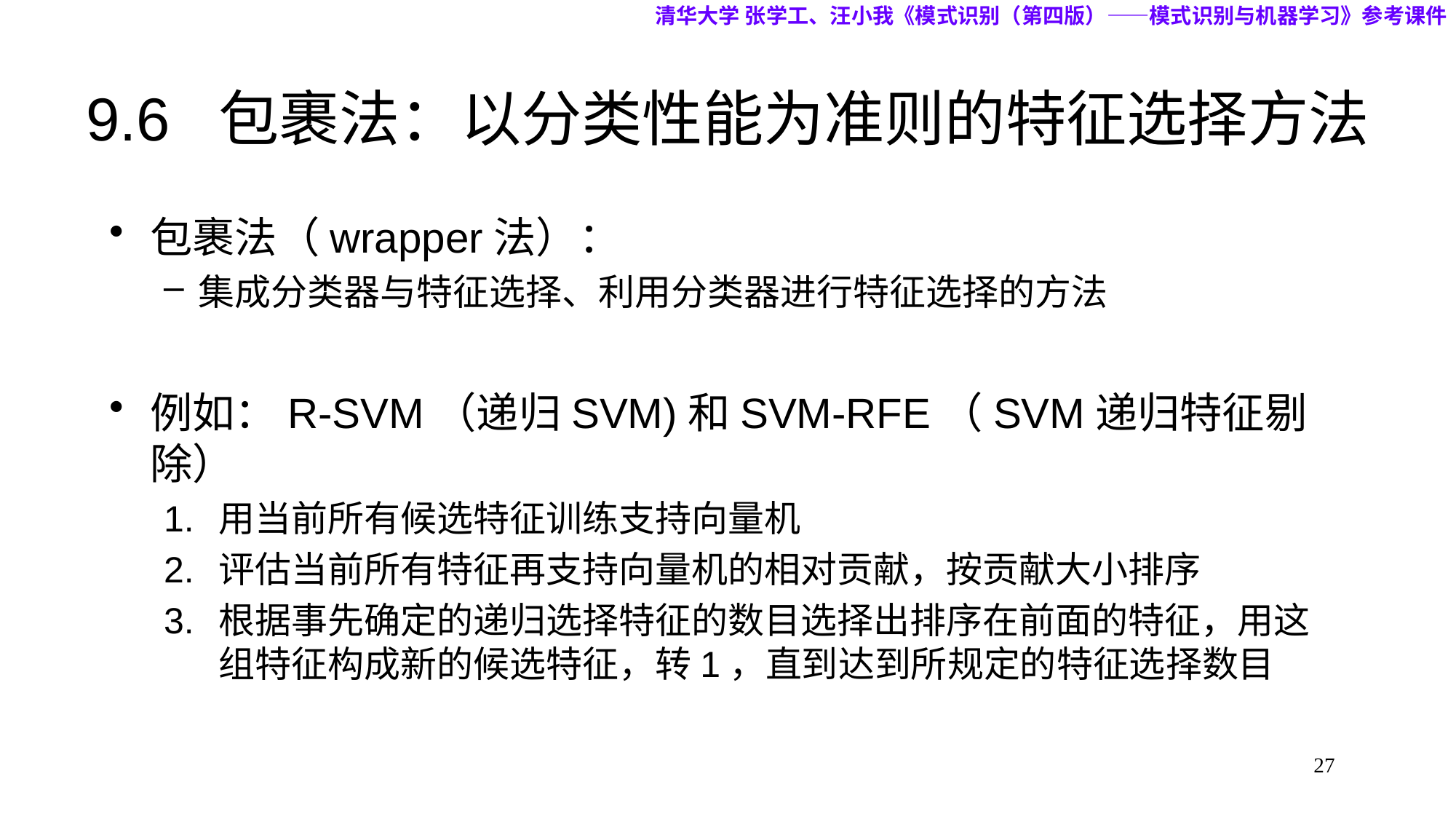

清华大学 张学工、汪小我《模式识别（第四版）——模式识别与机器学习》参考课件
# 9.6  包裹法：以分类性能为准则的特征选择方法
包裹法（wrapper法）：
集成分类器与特征选择、利用分类器进行特征选择的方法

例如：R-SVM（递归SVM)和SVM-RFE（SVM递归特征剔除）
用当前所有候选特征训练支持向量机
评估当前所有特征再支持向量机的相对贡献，按贡献大小排序
根据事先确定的递归选择特征的数目选择出排序在前面的特征，用这组特征构成新的候选特征，转1，直到达到所规定的特征选择数目
27